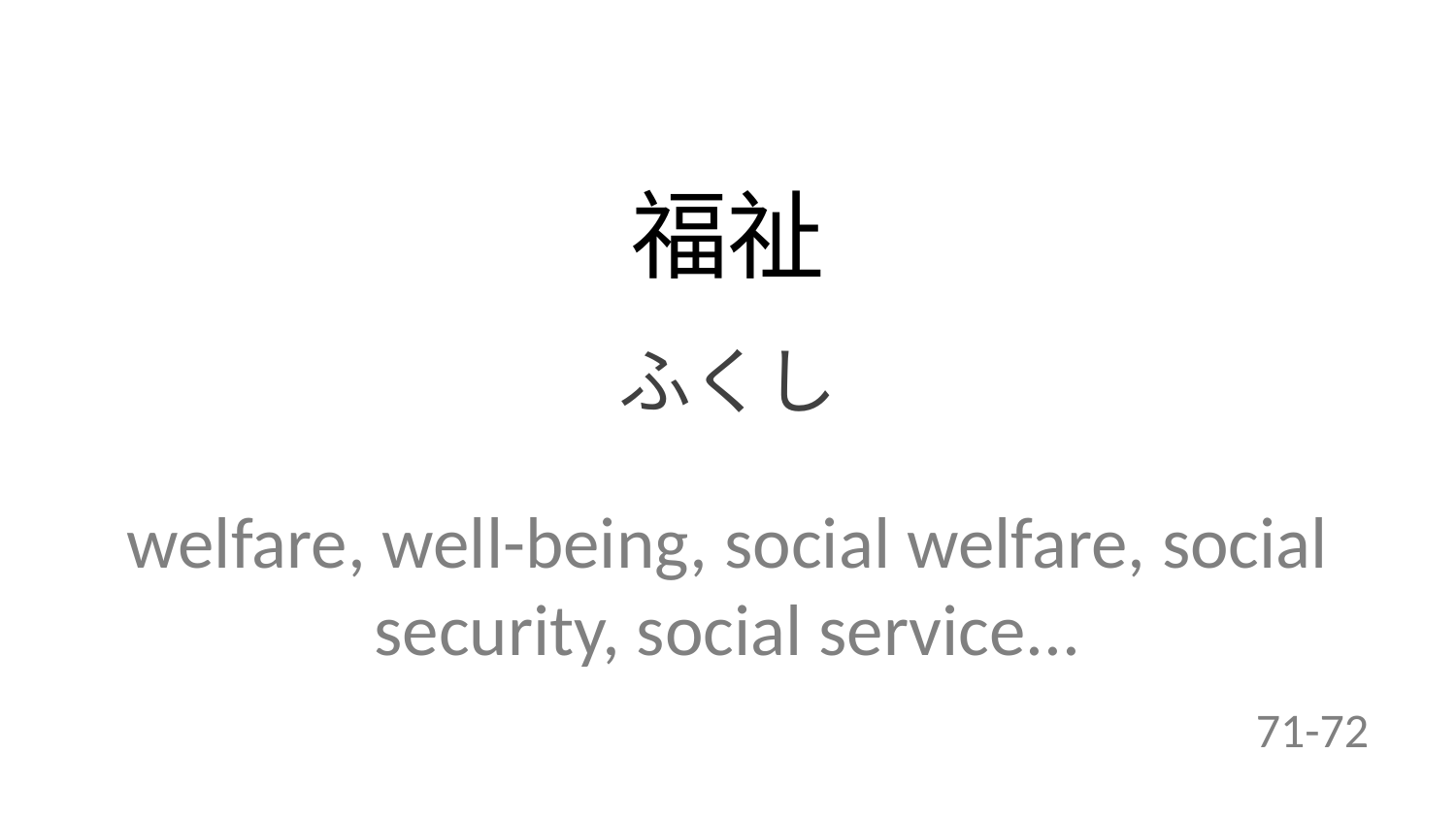

福祉

ふくし
welfare, well-being, social welfare, social security, social service...
71-72